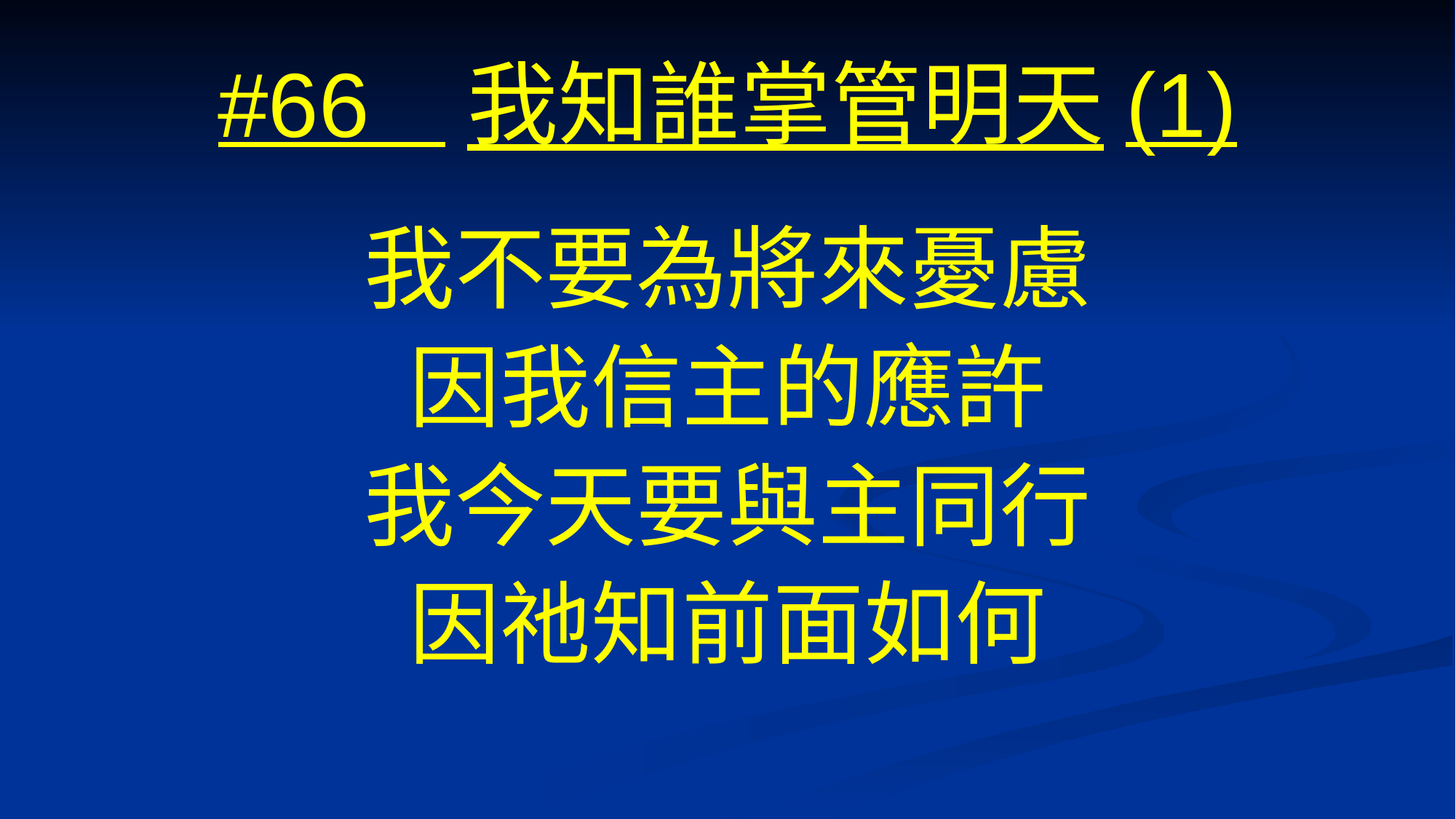

# #66   我知誰掌管明天(1)
我不要為將來憂慮
因我信主的應許
我今天要與主同行
因祂知前面如何